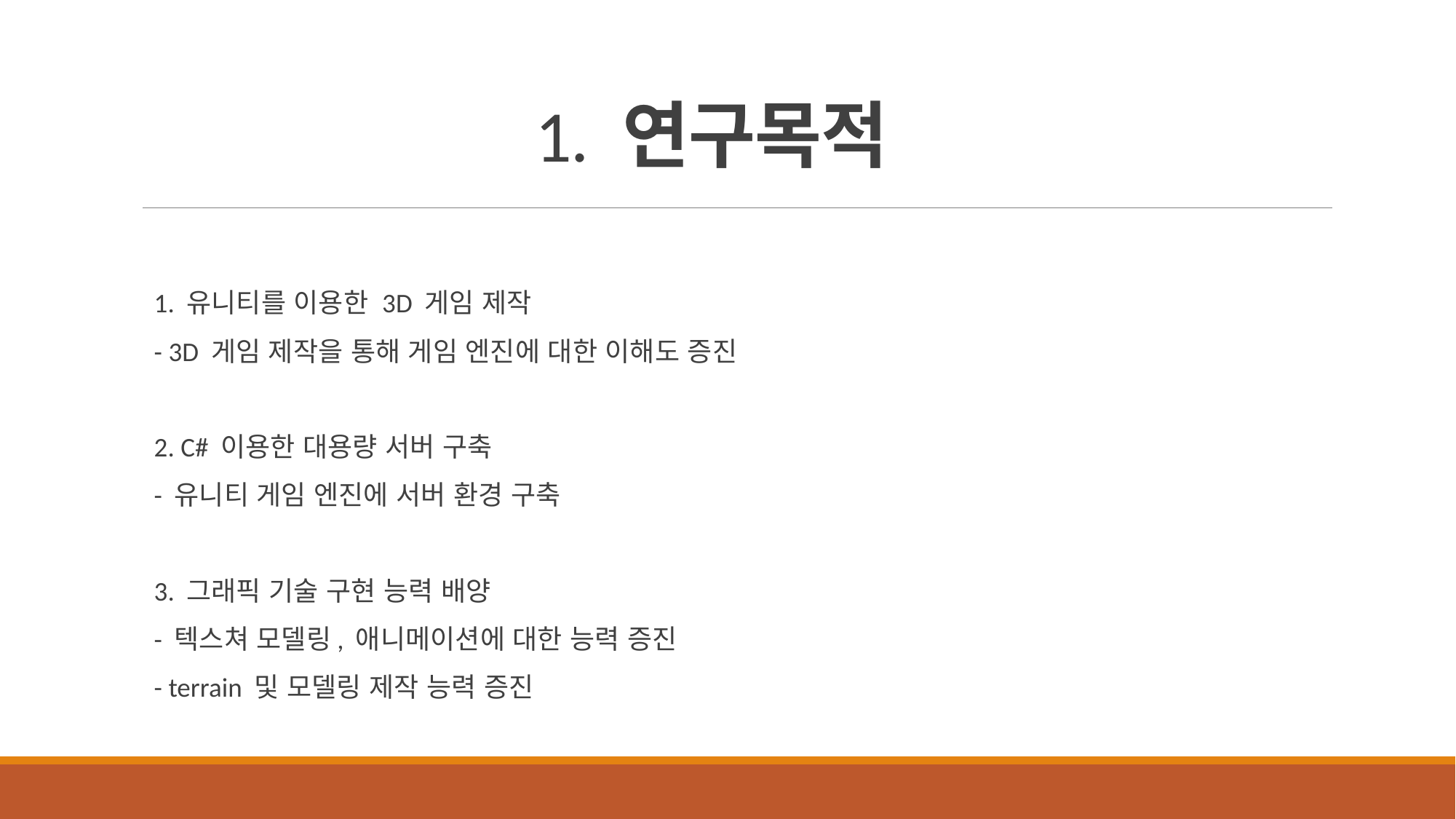

# 1. 연구목적

1. 유니티를 이용한 3D 게임 제작
- 3D 게임 제작을 통해 게임 엔진에 대한 이해도 증진

2. C# 이용한 대용량 서버 구축
- 유니티 게임 엔진에 서버 환경 구축

3. 그래픽 기술 구현 능력 배양
- 텍스쳐 모델링, 애니메이션에 대한 능력 증진
- terrain 및 모델링 제작 능력 증진